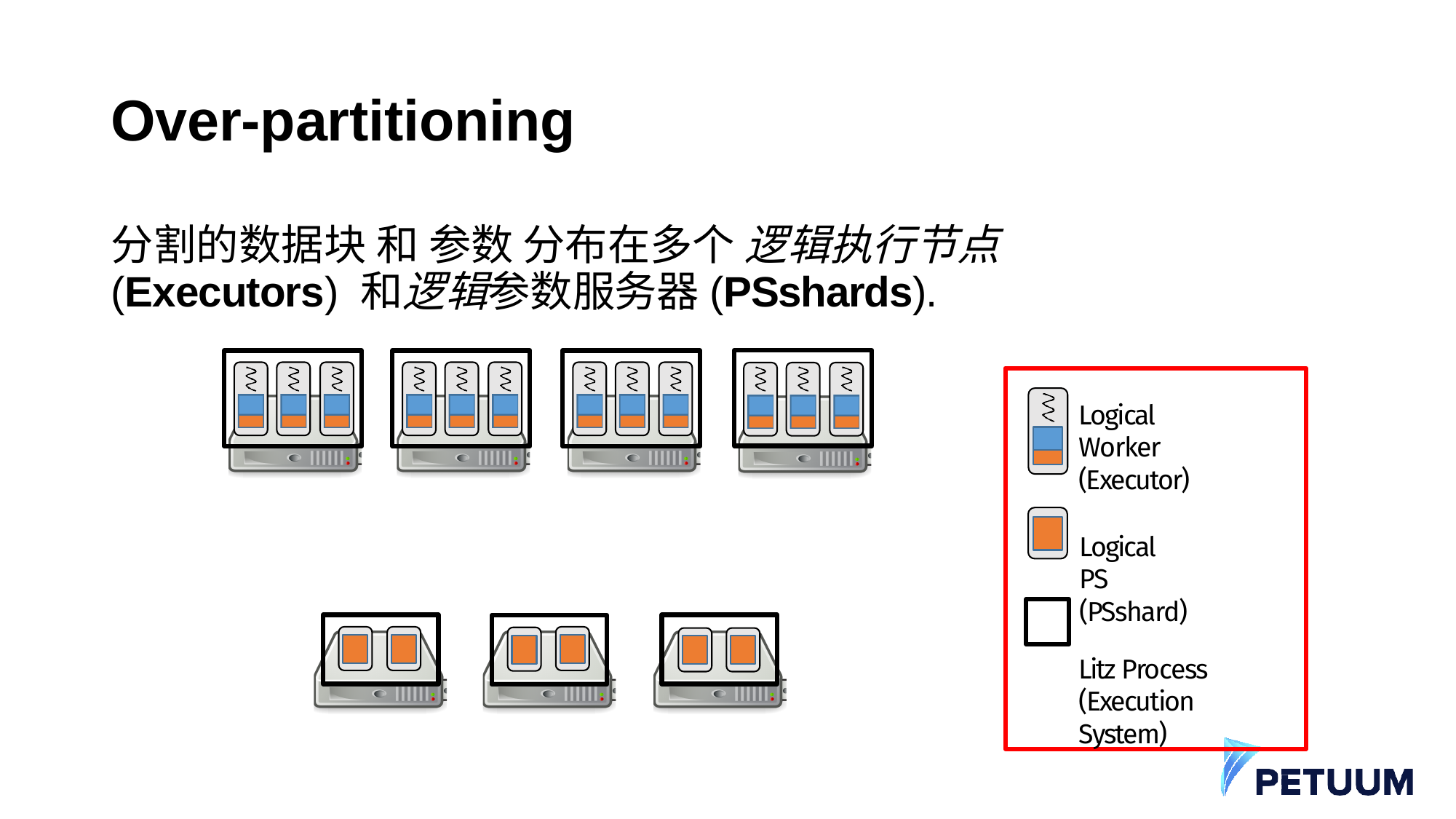

# Over-partitioning
分割的数据块 和 参数 分布在多个 逻辑执行节点(Executors) 和逻辑参数服务器(PSshards).

Logical Worker  (Executor)

Logical PS  (PSshard)
Litz Process  (Execution System)